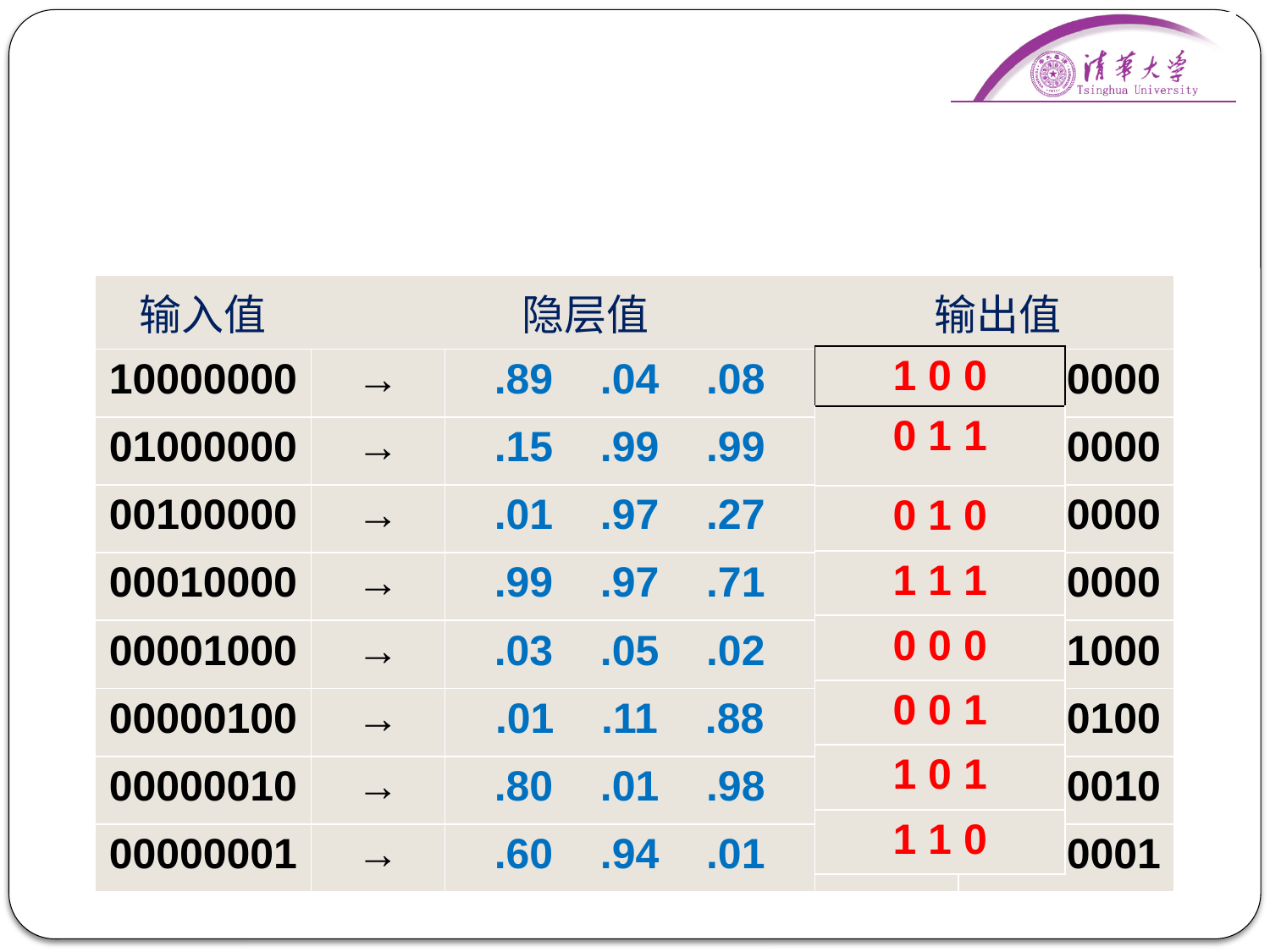

#
| 输入值 隐层值 输出值 |  |  |  |  |
| --- | --- | --- | --- | --- |
| 10000000 | → | .89 .04 .08 | → | 10000000 |
| 01000000 | → | .15 .99 .99 | → | 01000000 |
| 00100000 | → | .01 .97 .27 | → | 00100000 |
| 00010000 | → | .99 .97 .71 | → | 00010000 |
| 00001000 | → | .03 .05 .02 | → | 00001000 |
| 00000100 | → | .01 .11 .88 | → | 00000100 |
| 00000010 | → | .80 .01 .98 | → | 00000010 |
| 00000001 | → | .60 .94 .01 | → | 00000001 |
| 1 0 0 |
| --- |
| 0 1 1 |
| 0 1 0 |
| 1 1 1 |
| 0 0 0 |
| 0 0 1 |
| 1 0 1 |
| 1 1 0 |